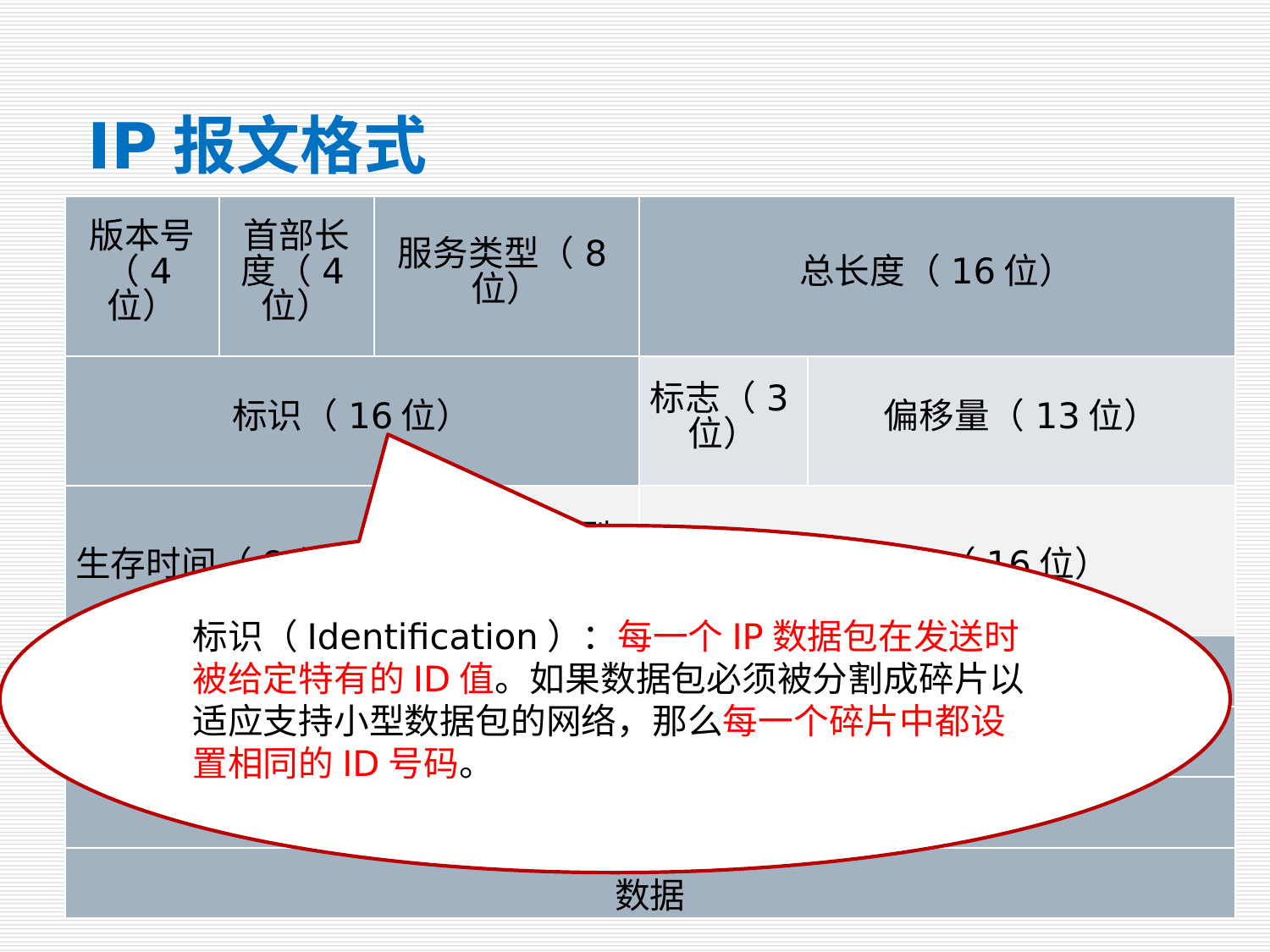

# IP报文格式
| 版本号（4位） | 首部长度（4位） | 服务类型（8位） | 总长度（16位） |  |
| --- | --- | --- | --- | --- |
| 标识（16位） |  |  | 标志（3位） | 偏移量（13位） |
| 生存时间（8位） |  | 高层协议类型（8位） | 首部检验和（16位） |  |
| 源IP地址（32位） |  |  |  |  |
| 目的IP地址（32位） |  |  |  |  |
| IP选项（如果有） |  |  |  |  |
| 数据 |  |  |  |  |
标识（Identification）：每一个IP数据包在发送时被给定特有的ID值。如果数据包必须被分割成碎片以适应支持小型数据包的网络，那么每一个碎片中都设置相同的ID号码。